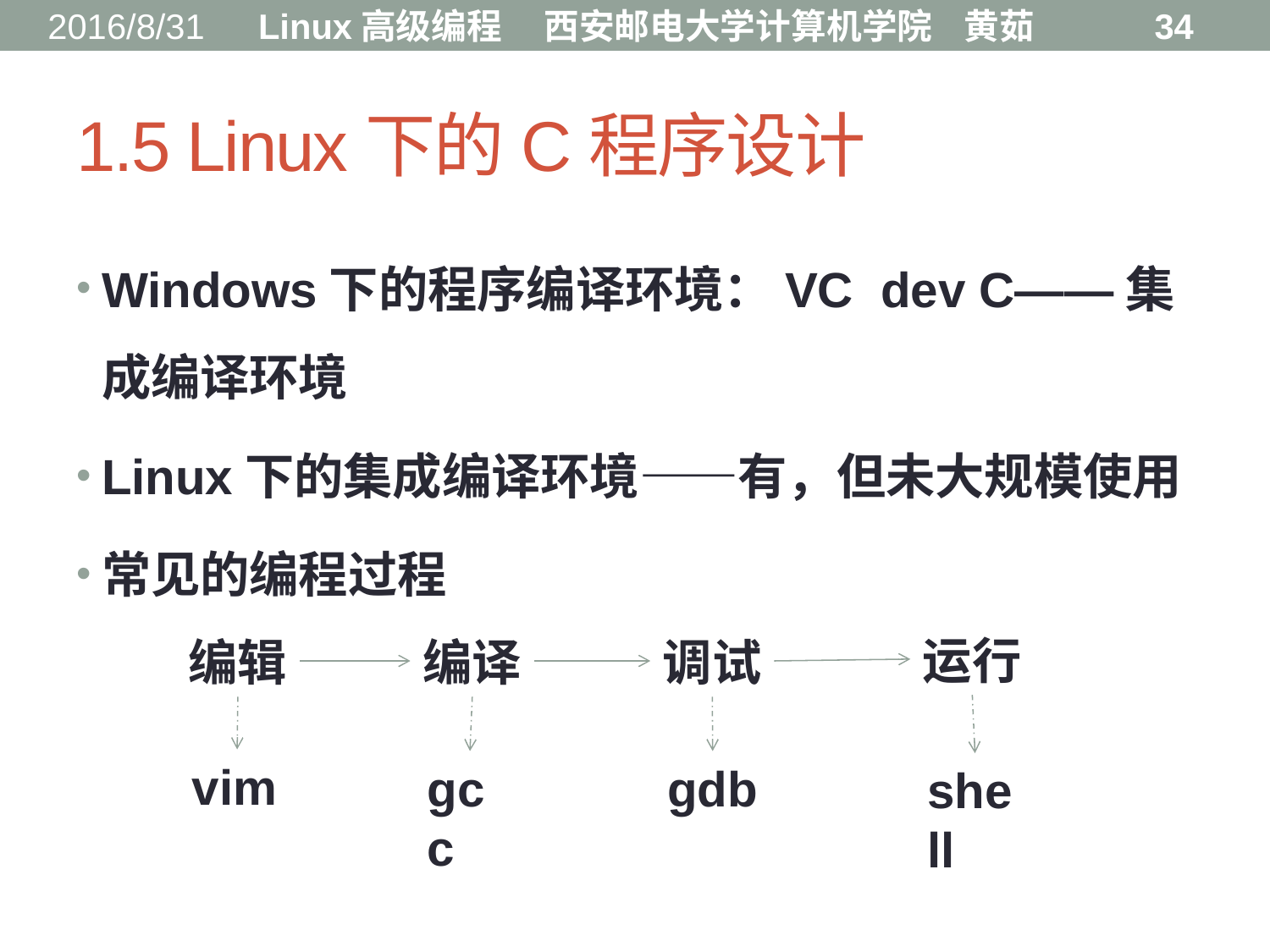

2016/8/31
Linux高级编程    西安邮电大学计算机学院   黄茹
34
# 1.5 Linux下的C程序设计
Windows下的程序编译环境：VC  dev C——集成编译环境
Linux下的集成编译环境——有，但未大规模使用
常见的编程过程

运行
编辑
编译
调试
vim
gcc
gdb
shell